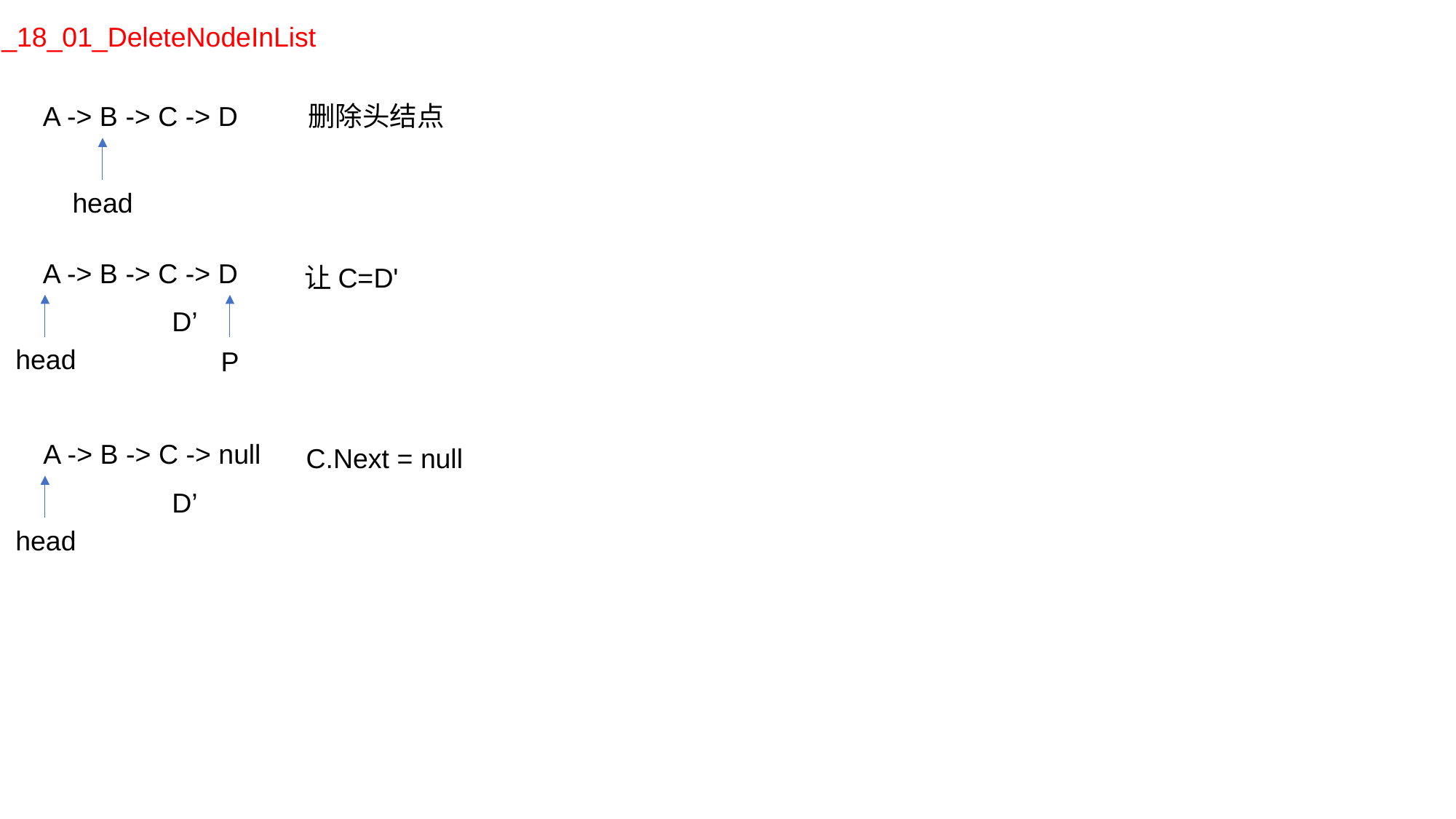

_18_01_DeleteNodeInList
A -> B -> C -> D
删除头结点
head
A -> B -> C -> D
让C=D'
D’
head
P
A -> B -> C -> null
C.Next = null
D’
head